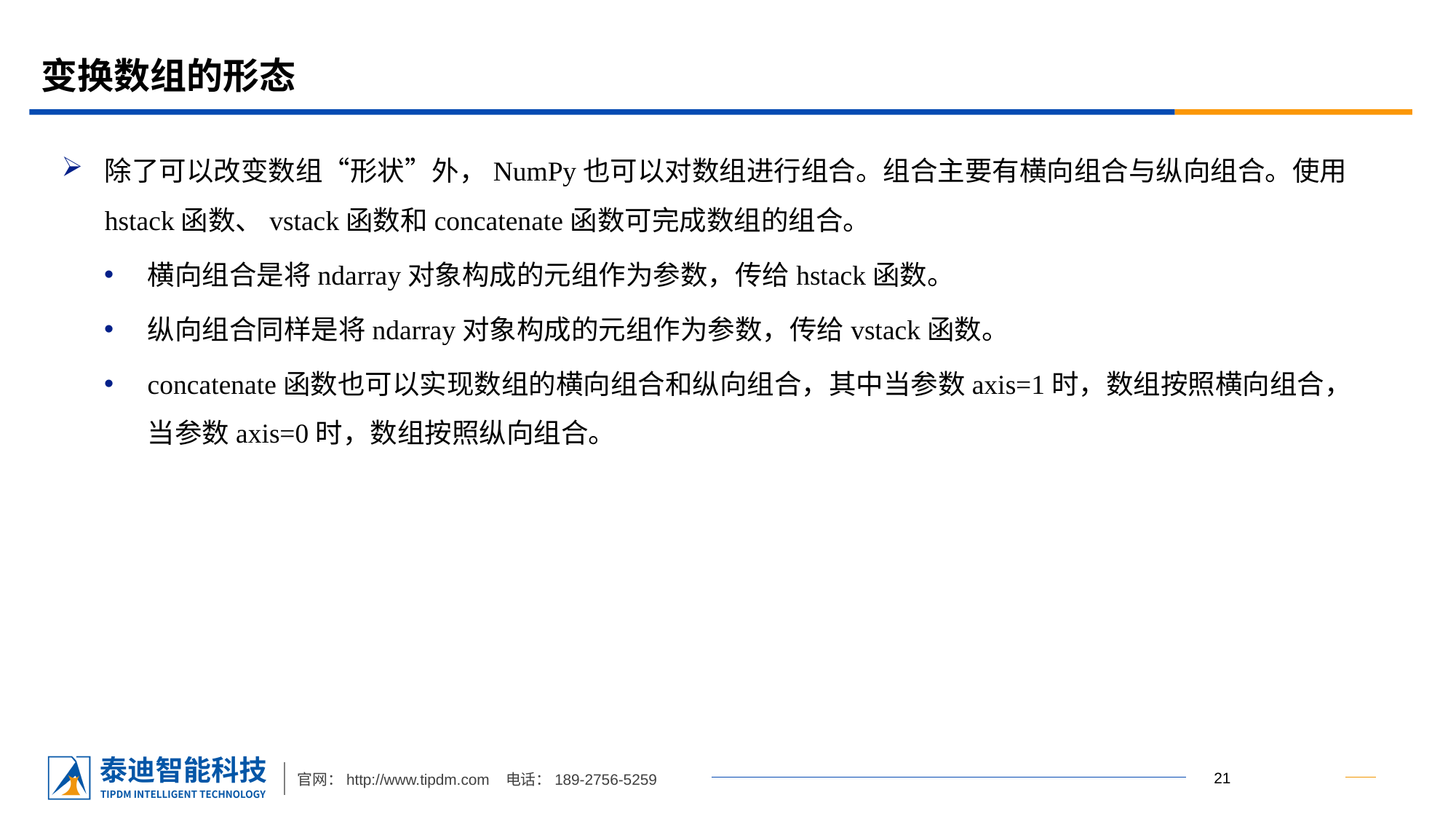

# 变换数组的形态
除了可以改变数组“形状”外，NumPy也可以对数组进行组合。组合主要有横向组合与纵向组合。使用hstack函数、vstack函数和concatenate函数可完成数组的组合。
横向组合是将ndarray对象构成的元组作为参数，传给hstack函数。
纵向组合同样是将ndarray对象构成的元组作为参数，传给vstack函数。
concatenate函数也可以实现数组的横向组合和纵向组合，其中当参数axis=1时，数组按照横向组合，当参数axis=0时，数组按照纵向组合。